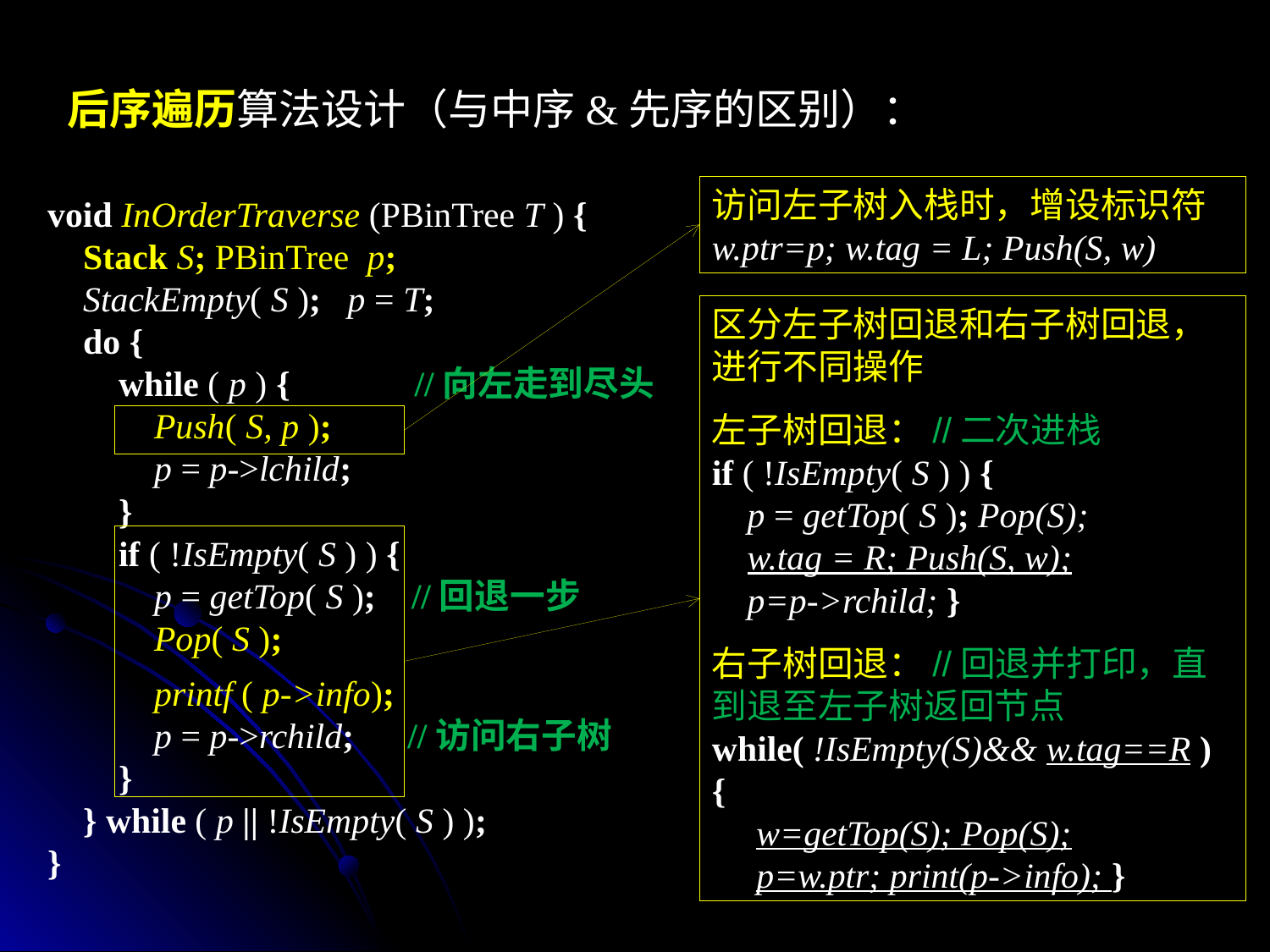

后序遍历算法设计（与中序&先序的区别）：

访问左子树入栈时，增设标识符
w.ptr=p; w.tag = L; Push(S, w)
void InOrderTraverse (PBinTree T ) {
    Stack S; PBinTree  p;
    StackEmpty( S );   p = T;
    do {
        while ( p ) {              //向左走到尽头
            Push( S, p );
            p = p->lchild;
        }
        if ( !IsEmpty( S ) ) {
            p = getTop( S );    //回退一步
            Pop( S );
            printf ( p->info);
            p = p->rchild;      //访问右子树
        }
    } while ( p || !IsEmpty( S ) );
}
区分左子树回退和右子树回退，进行不同操作
左子树回退：//二次进栈
if ( !IsEmpty( S ) ) {
    p = getTop( S ); Pop(S);
    w.tag = R; Push(S, w);
    p=p->rchild; }
右子树回退：//回退并打印，直到退至左子树返回节点
while( !IsEmpty(S)&& w.tag==R ) {
     w=getTop(S); Pop(S);
     p=w.ptr; print(p->info); }